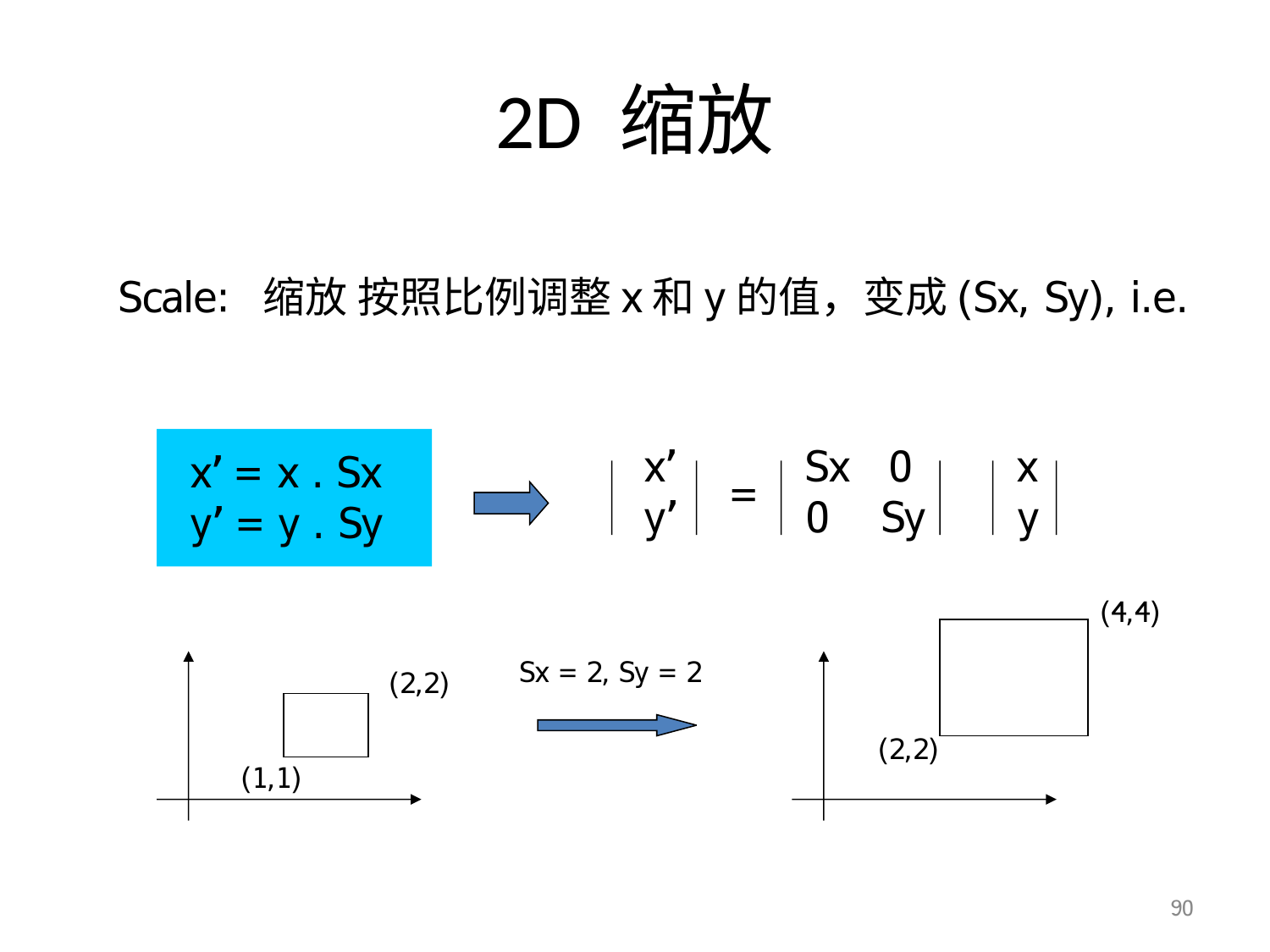

# 2D 缩放
Scale:  缩放 按照比例调整x和y的值，变成(Sx, Sy), i.e.

x’ = x . Sx
y’ = y . Sy
x’          Sx   0        x
y’          0    Sy       y

=

(4,4)

(2,2)

Sx = 2, Sy = 2

(2,2)

(1,1)

90